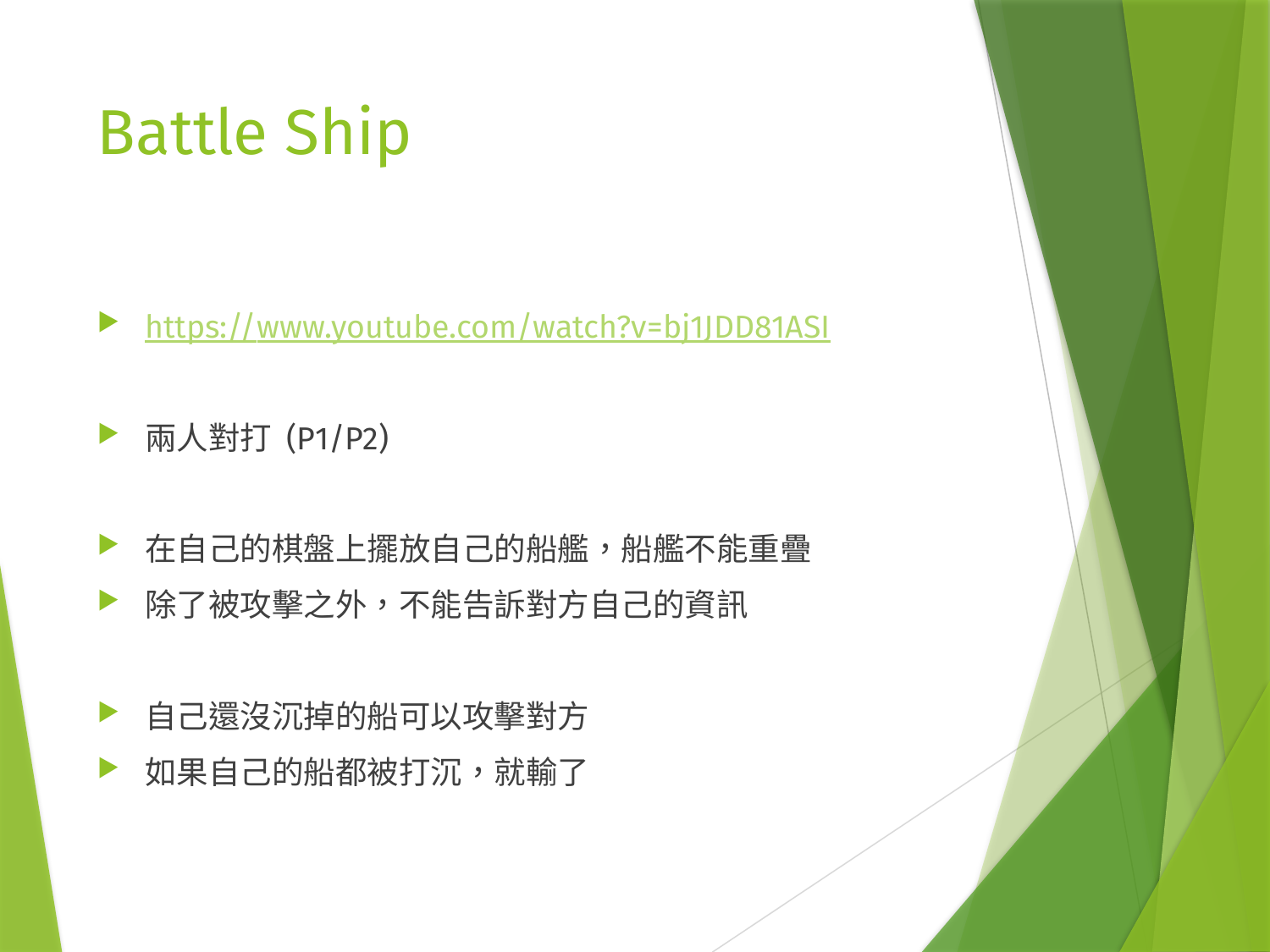

# Battle Ship
https://www.youtube.com/watch?v=bj1JDD81ASI

兩人對打 (P1/P2)

在自己的棋盤上擺放自己的船艦，船艦不能重疊
除了被攻擊之外，不能告訴對方自己的資訊

自己還沒沉掉的船可以攻擊對方
如果自己的船都被打沉，就輸了